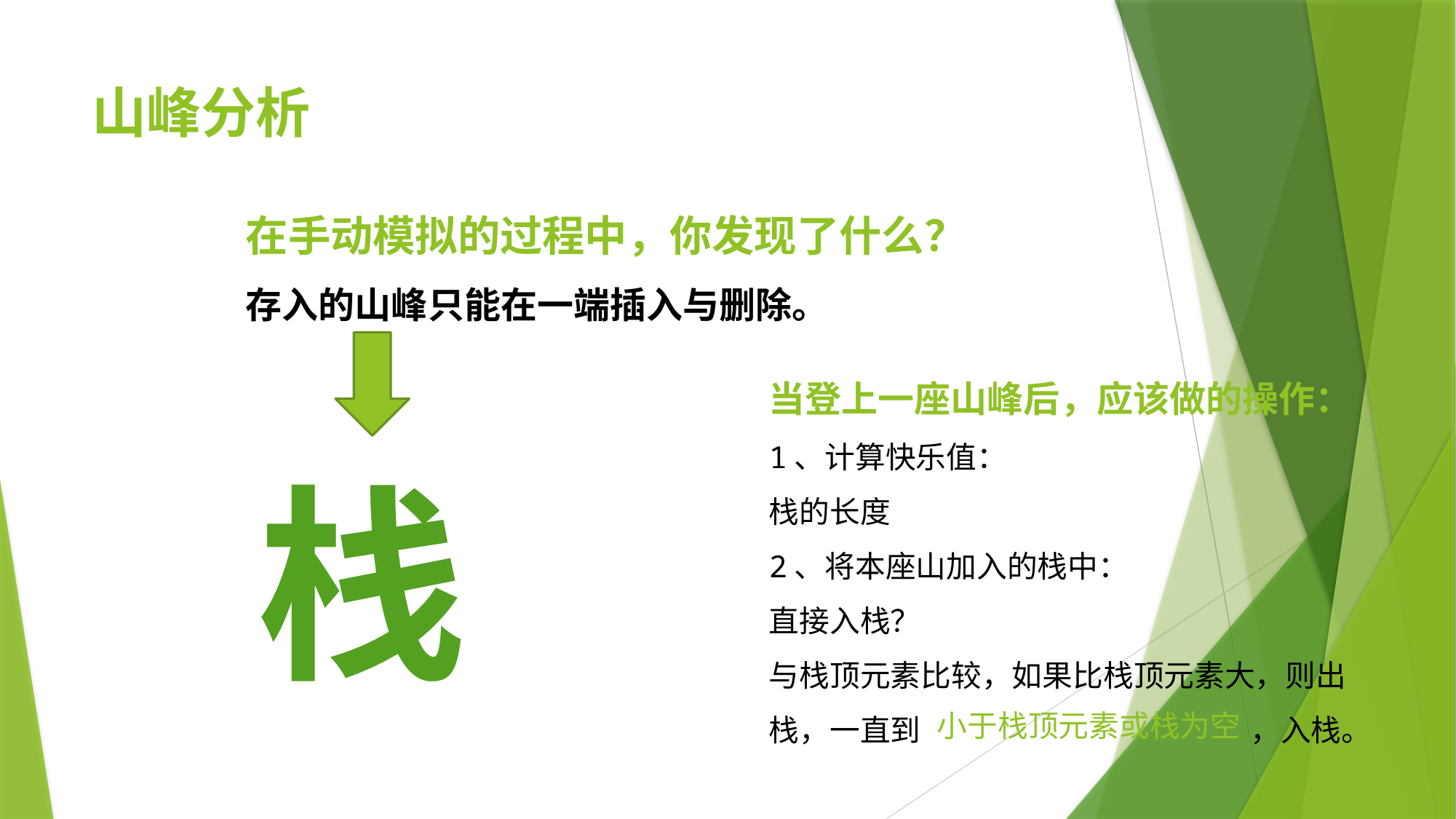

# 山峰分析
在手动模拟的过程中，你发现了什么？
存入的山峰只能在一端插入与删除。

当登上一座山峰后，应该做的操作：
1、计算快乐值：
栈的长度
2、将本座山加入的栈中：
直接入栈？
与栈顶元素比较，如果比栈顶元素大，则出栈，一直到                                                 ，入栈。

栈
小于栈顶元素或栈为空